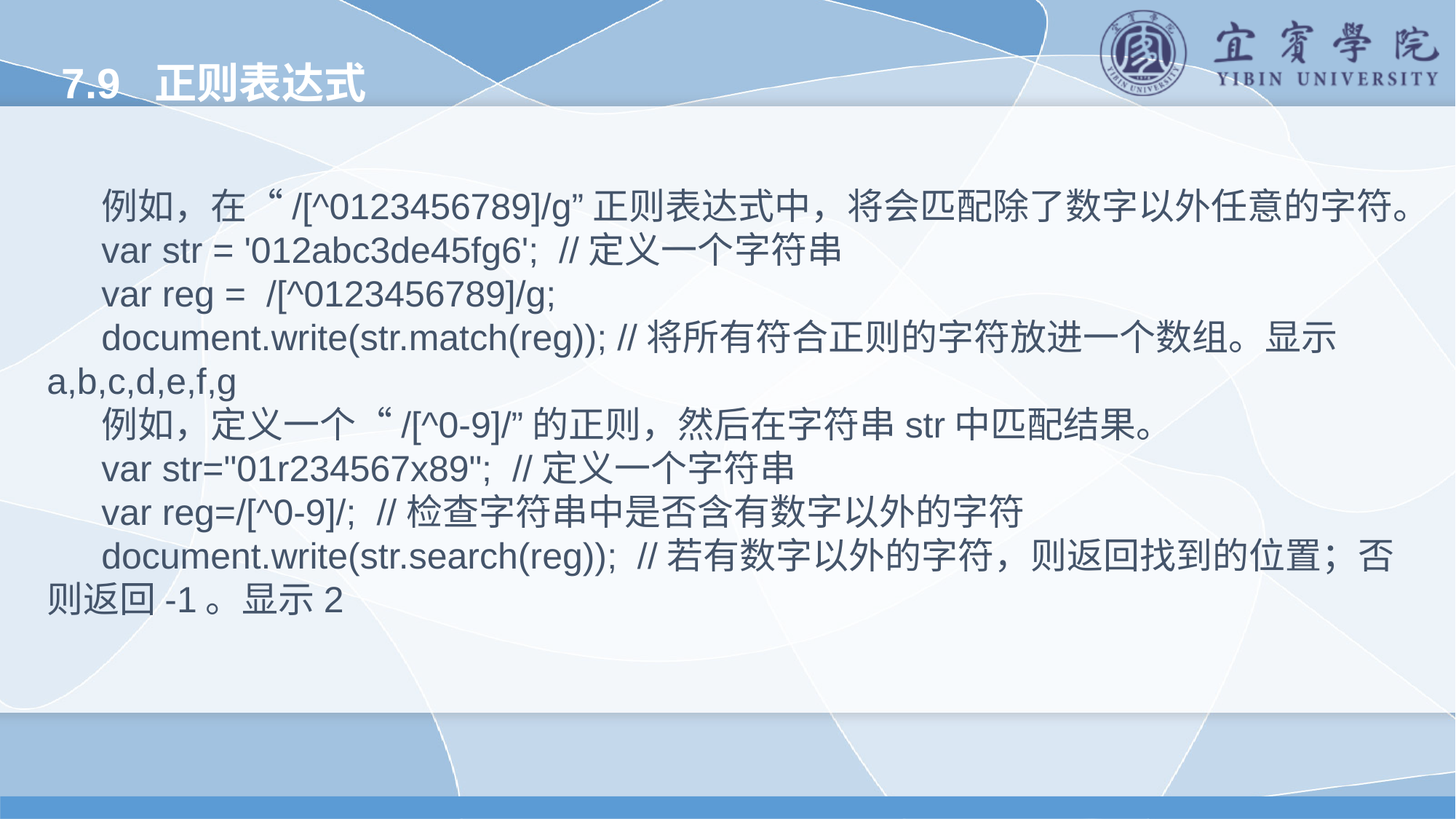

7.9  正则表达式
例如，在“/[^0123456789]/g”正则表达式中，将会匹配除了数字以外任意的字符。
var str = '012abc3de45fg6';  //定义一个字符串
var reg =  /[^0123456789]/g;
document.write(str.match(reg)); //将所有符合正则的字符放进一个数组。显示a,b,c,d,e,f,g
例如，定义一个“/[^0-9]/”的正则，然后在字符串str中匹配结果。
var str="01r234567x89";  //定义一个字符串
var reg=/[^0-9]/;  //检查字符串中是否含有数字以外的字符
document.write(str.search(reg));  //若有数字以外的字符，则返回找到的位置；否则返回-1。显示2